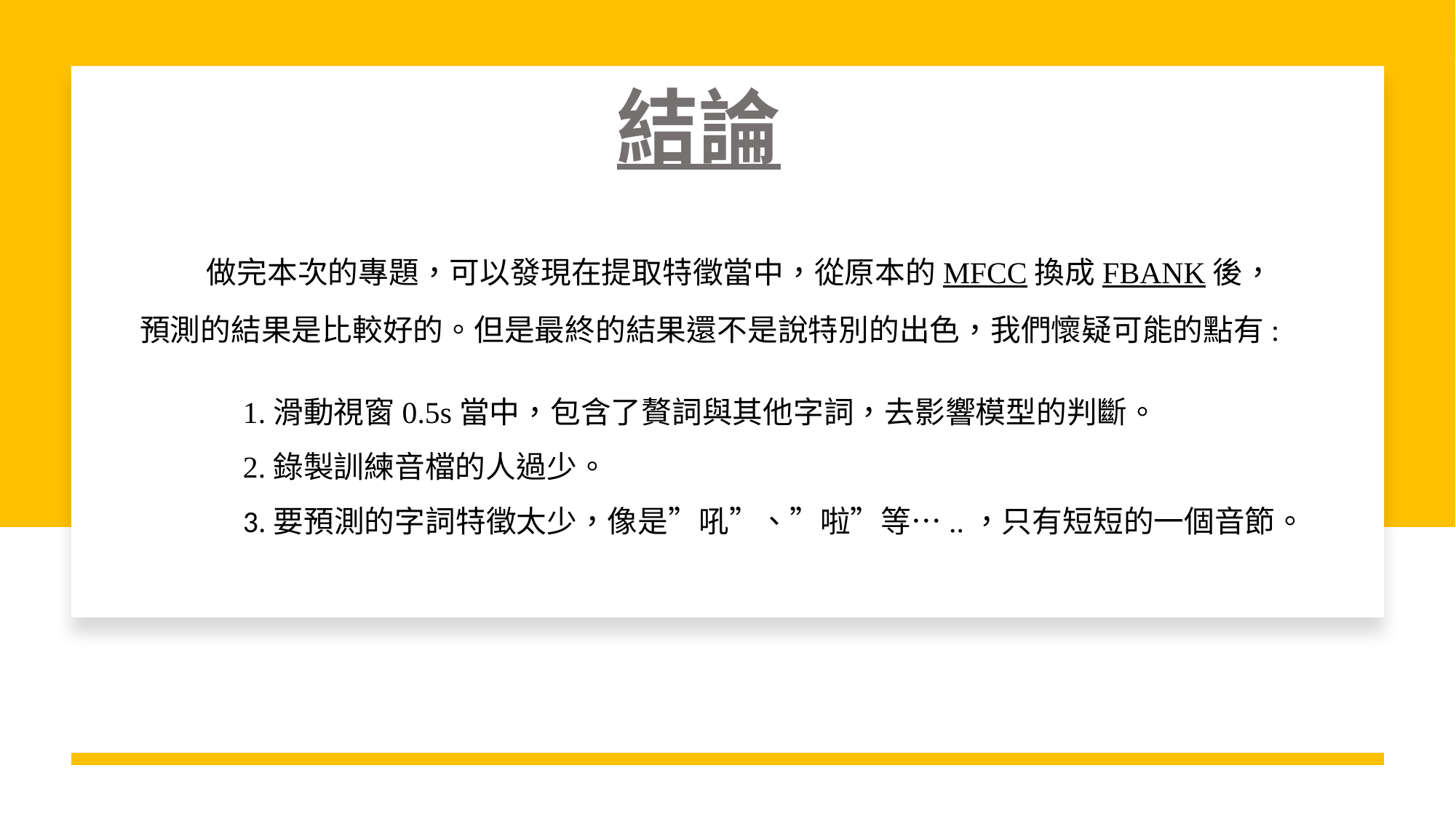

結論
      做完本次的專題，可以發現在提取特徵當中，從原本的MFCC換成FBANK後，
預測的結果是比較好的。但是最終的結果還不是說特別的出色，我們懷疑可能的點有:
1.滑動視窗0.5s當中，包含了贅詞與其他字詞，去影響模型的判斷。
2.錄製訓練音檔的人過少。
3.要預測的字詞特徵太少，像是”吼”、”啦”等…..，只有短短的一個音節。